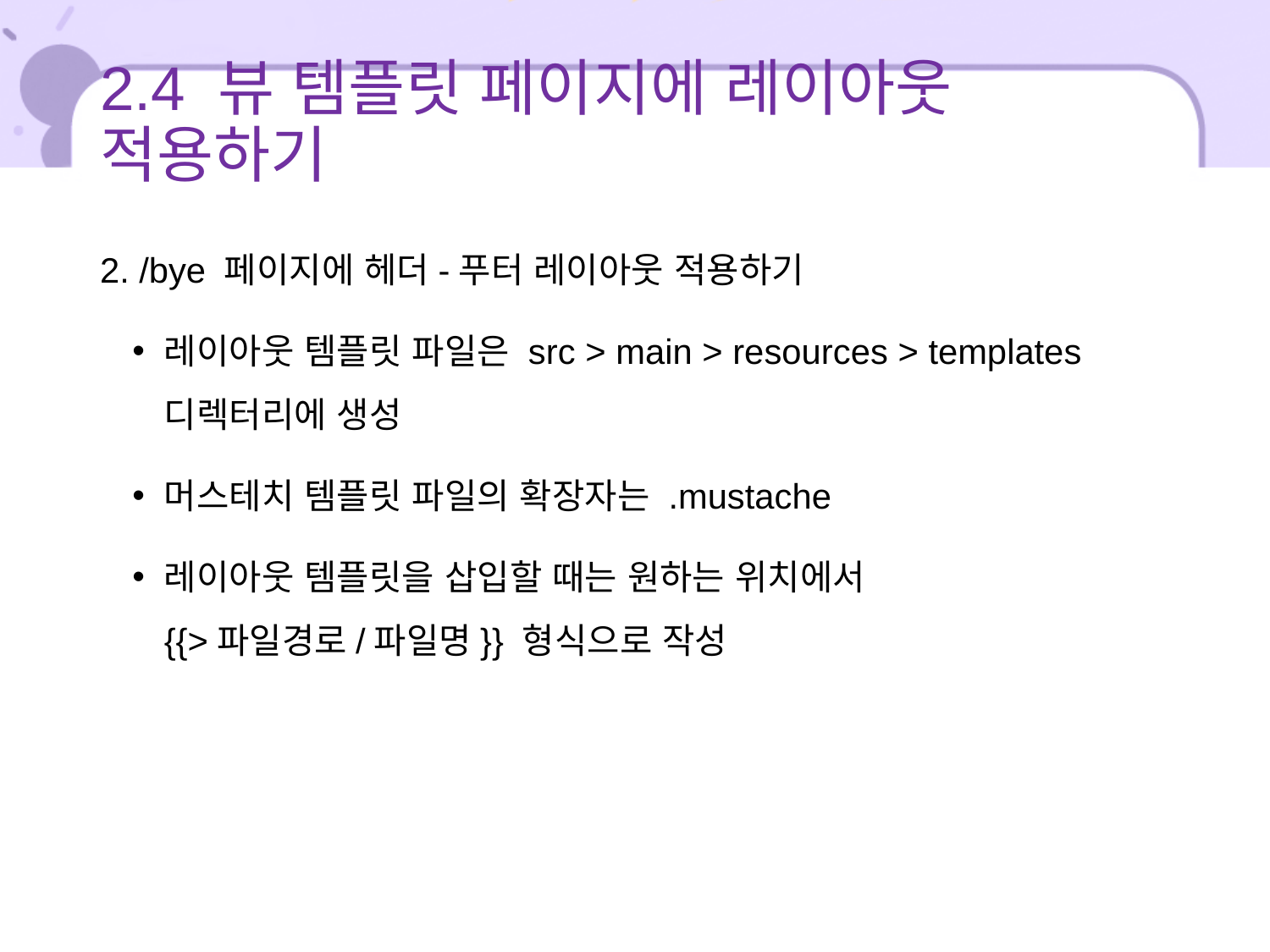

# 2.4 뷰 템플릿 페이지에 레이아웃 적용하기
2. /bye 페이지에 헤더-푸터 레이아웃 적용하기
레이아웃 템플릿 파일은 src > main > resources > templates 디렉터리에 생성
머스테치 템플릿 파일의 확장자는 .mustache
레이아웃 템플릿을 삽입할 때는 원하는 위치에서
{{>파일경로/파일명}} 형식으로 작성